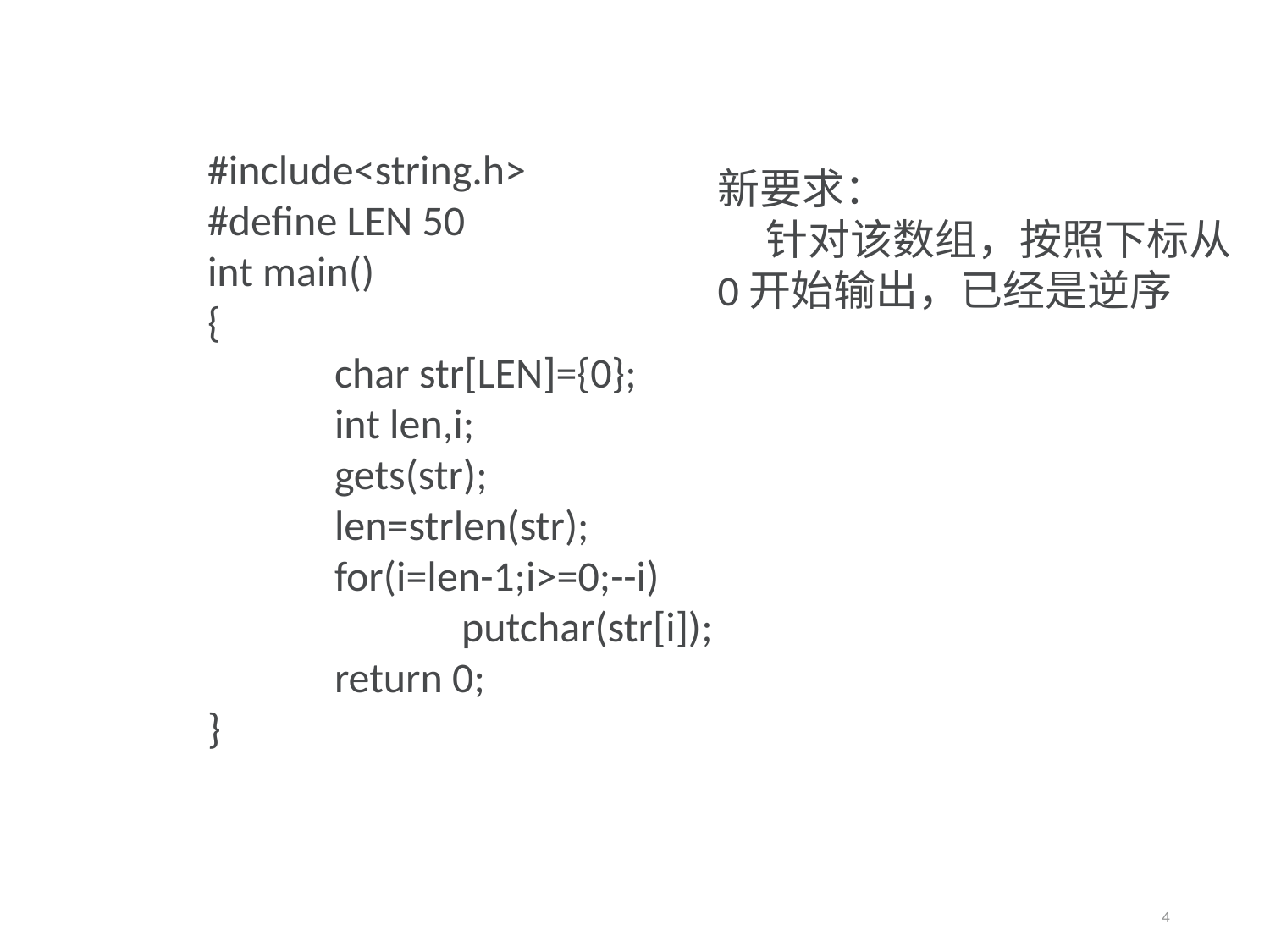

#include<string.h>
#define LEN 50
int main()
{
	char str[LEN]={0};
	int len,i;
	gets(str);
	len=strlen(str);
	for(i=len-1;i>=0;--i)
		putchar(str[i]);
	return 0;
}
新要求：
    针对该数组，按照下标从0开始输出，已经是逆序
4